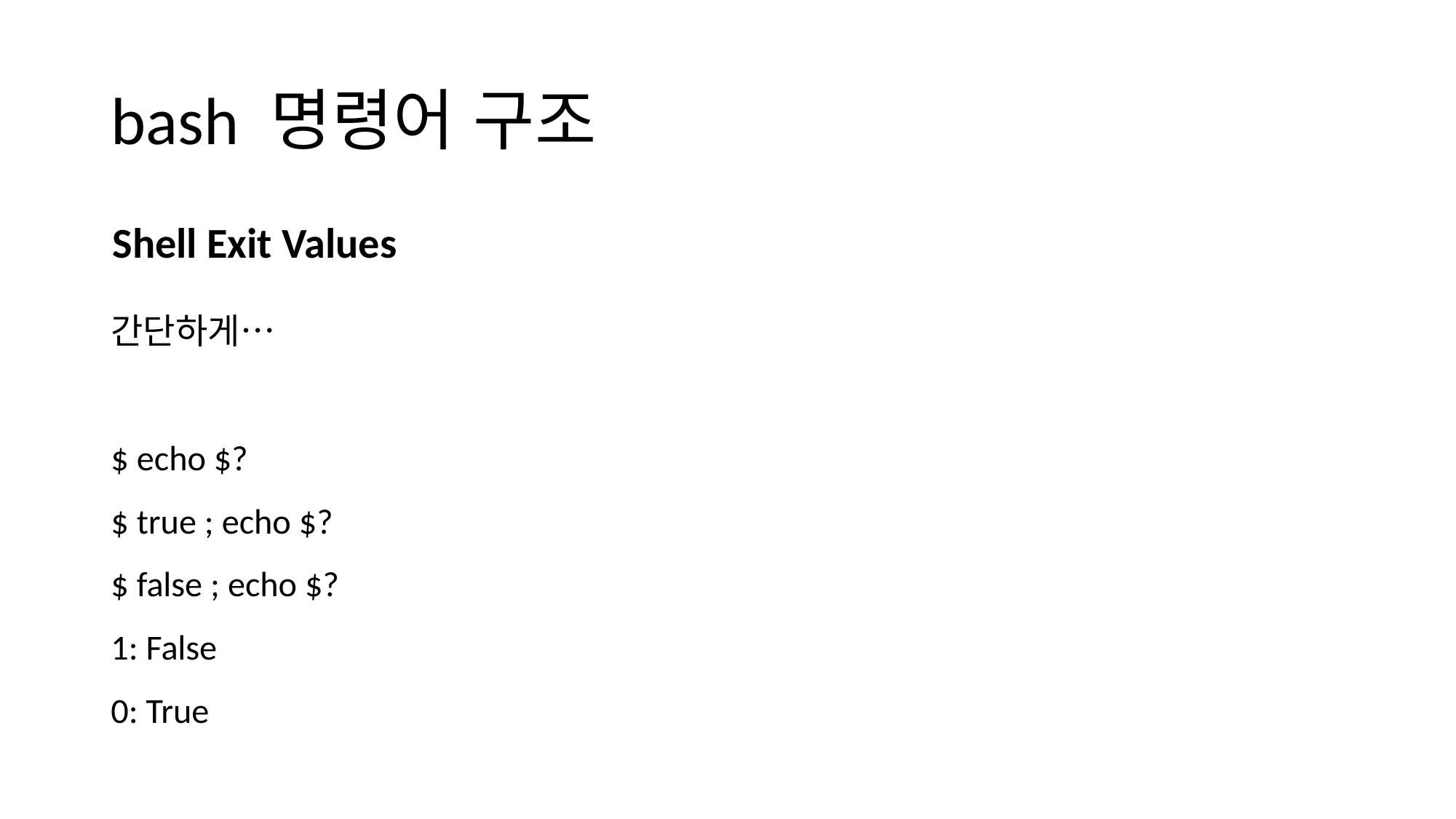

# bash 명령어 구조
Shell Exit Values
간단하게…

$ echo $?
$ true ; echo $?
$ false ; echo $?
1: False
0: True